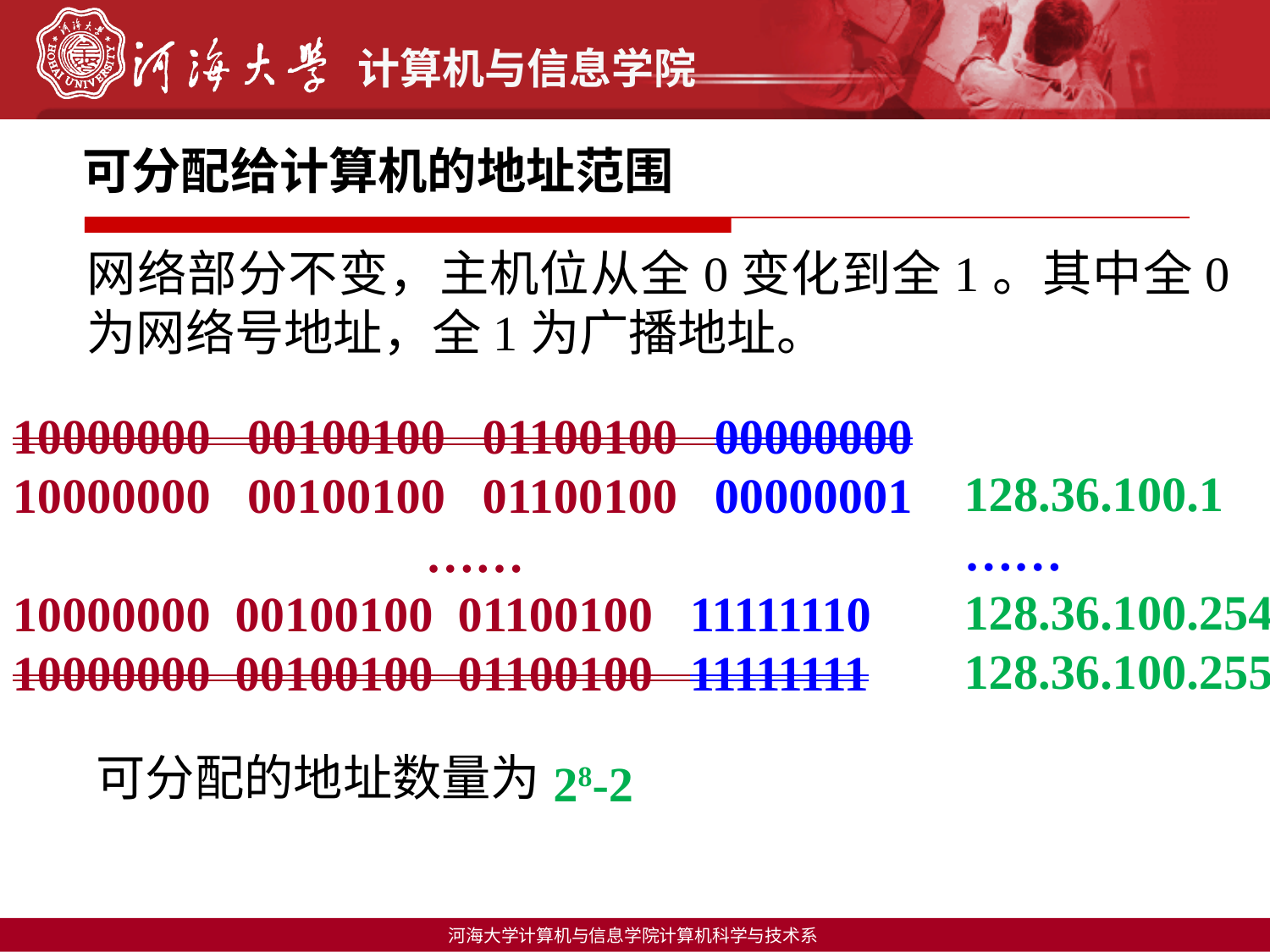

可分配给计算机的地址范围
网络部分不变，主机位从全0变化到全1。其中全0为网络号地址，全1为广播地址。
10000000   00100100   01100100   00000000
10000000   00100100   01100100   00000001
……
10000000  00100100  01100100   11111110
10000000  00100100  01100100   11111111
128.36.100.1
……
128.36.100.254
128.36.100.255
可分配的地址数量为
28-2